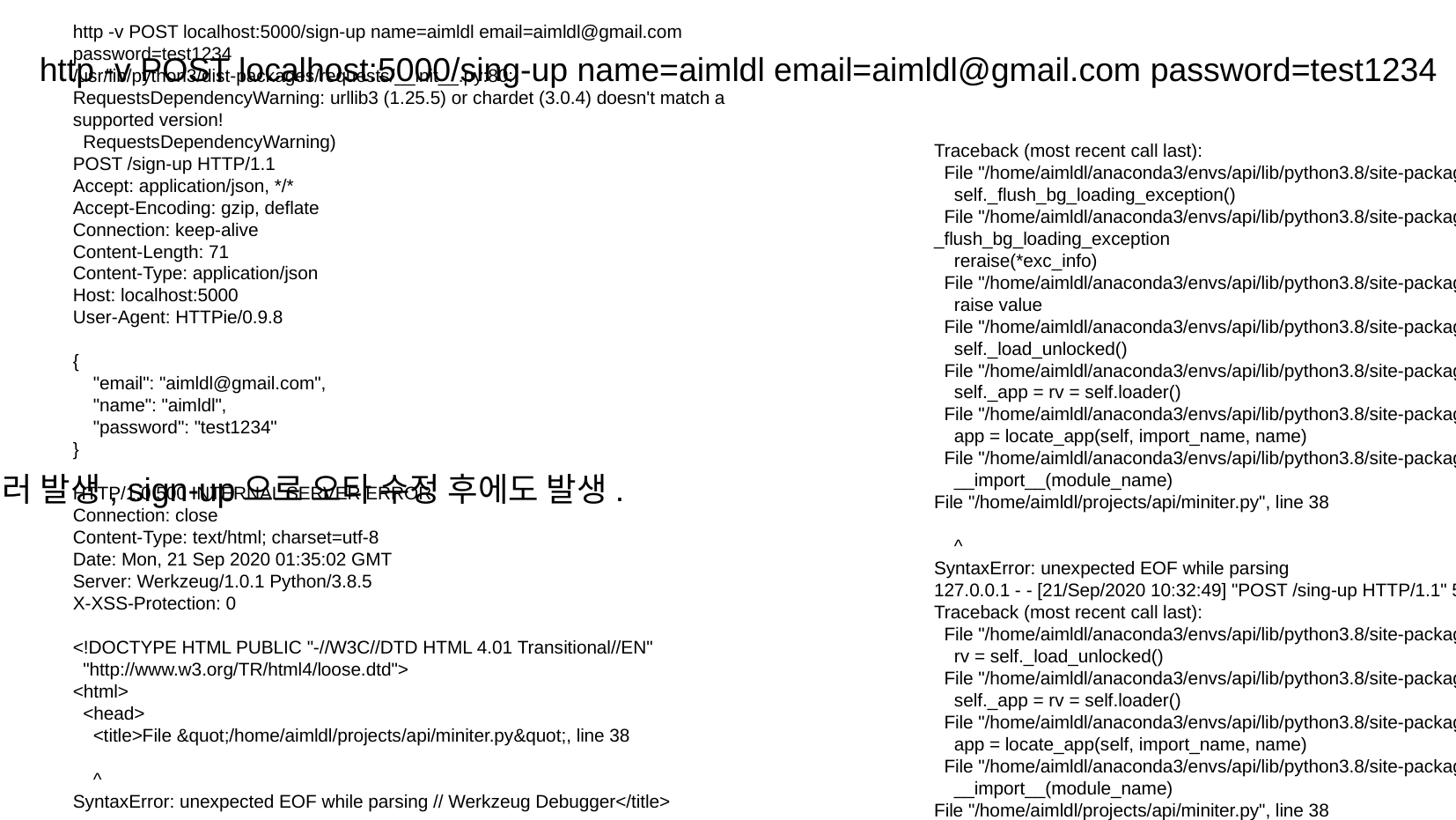

http -v POST localhost:5000/sign-up name=aimldl email=aimldl@gmail.com password=test1234
/usr/lib/python3/dist-packages/requests/__init__.py:80: RequestsDependencyWarning: urllib3 (1.25.5) or chardet (3.0.4) doesn't match a supported version!
  RequestsDependencyWarning)
POST /sign-up HTTP/1.1
Accept: application/json, */*
Accept-Encoding: gzip, deflate
Connection: keep-alive
Content-Length: 71
Content-Type: application/json
Host: localhost:5000
User-Agent: HTTPie/0.9.8

{
    "email": "aimldl@gmail.com",
    "name": "aimldl",
    "password": "test1234"
}

HTTP/1.0 500 INTERNAL SERVER ERROR
Connection: close
Content-Type: text/html; charset=utf-8
Date: Mon, 21 Sep 2020 01:35:02 GMT
Server: Werkzeug/1.0.1 Python/3.8.5
X-XSS-Protection: 0

<!DOCTYPE HTML PUBLIC "-//W3C//DTD HTML 4.01 Transitional//EN"
  "http://www.w3.org/TR/html4/loose.dtd">
<html>
  <head>
    <title>File &quot;/home/aimldl/projects/api/miniter.py&quot;, line 38

    ^
SyntaxError: unexpected EOF while parsing // Werkzeug Debugger</title>
  ...
  </body>
</html>

<!--

Traceback (most recent call last):
  File "/home/aimldl/anaconda3/envs/api/lib/python3.8/site-packages/flask/cli.py", line 343, in __call__
    rv = self._load_unlocked()
  File "/home/aimldl/anaconda3/envs/api/lib/python3.8/site-packages/flask/cli.py", line 330, in _load_unlocked
    self._app = rv = self.loader()
  File "/home/aimldl/anaconda3/envs/api/lib/python3.8/site-packages/flask/cli.py", line 388, in load_app
    app = locate_app(self, import_name, name)
  File "/home/aimldl/anaconda3/envs/api/lib/python3.8/site-packages/flask/cli.py", line 240, in locate_app
    __import__(module_name)
File "/home/aimldl/projects/api/miniter.py", line 38

    ^
SyntaxError: unexpected EOF while parsing

-->

http -v POST localhost:5000/sing-up name=aimldl email=aimldl@gmail.com password=test1234
Traceback (most recent call last):
  File "/home/aimldl/anaconda3/envs/api/lib/python3.8/site-packages/flask/cli.py", line 338, in __call__
    self._flush_bg_loading_exception()
  File "/home/aimldl/anaconda3/envs/api/lib/python3.8/site-packages/flask/cli.py", line 326, in _flush_bg_loading_exception
    reraise(*exc_info)
  File "/home/aimldl/anaconda3/envs/api/lib/python3.8/site-packages/flask/_compat.py", line 39, in reraise
    raise value
  File "/home/aimldl/anaconda3/envs/api/lib/python3.8/site-packages/flask/cli.py", line 314, in _load_app
    self._load_unlocked()
  File "/home/aimldl/anaconda3/envs/api/lib/python3.8/site-packages/flask/cli.py", line 330, in _load_unlocked
    self._app = rv = self.loader()
  File "/home/aimldl/anaconda3/envs/api/lib/python3.8/site-packages/flask/cli.py", line 388, in load_app
    app = locate_app(self, import_name, name)
  File "/home/aimldl/anaconda3/envs/api/lib/python3.8/site-packages/flask/cli.py", line 240, in locate_app
    __import__(module_name)
File "/home/aimldl/projects/api/miniter.py", line 38

    ^
SyntaxError: unexpected EOF while parsing
127.0.0.1 - - [21/Sep/2020 10:32:49] "POST /sing-up HTTP/1.1" 500 -
Traceback (most recent call last):
  File "/home/aimldl/anaconda3/envs/api/lib/python3.8/site-packages/flask/cli.py", line 343, in __call__
    rv = self._load_unlocked()
  File "/home/aimldl/anaconda3/envs/api/lib/python3.8/site-packages/flask/cli.py", line 330, in _load_unlocked
    self._app = rv = self.loader()
  File "/home/aimldl/anaconda3/envs/api/lib/python3.8/site-packages/flask/cli.py", line 388, in load_app
    app = locate_app(self, import_name, name)
  File "/home/aimldl/anaconda3/envs/api/lib/python3.8/site-packages/flask/cli.py", line 240, in locate_app
    __import__(module_name)
File "/home/aimldl/projects/api/miniter.py", line 38

    ^
SyntaxError: unexpected EOF while parsing
에러 발생, sign-up으로 오타 수정 후에도 발생.